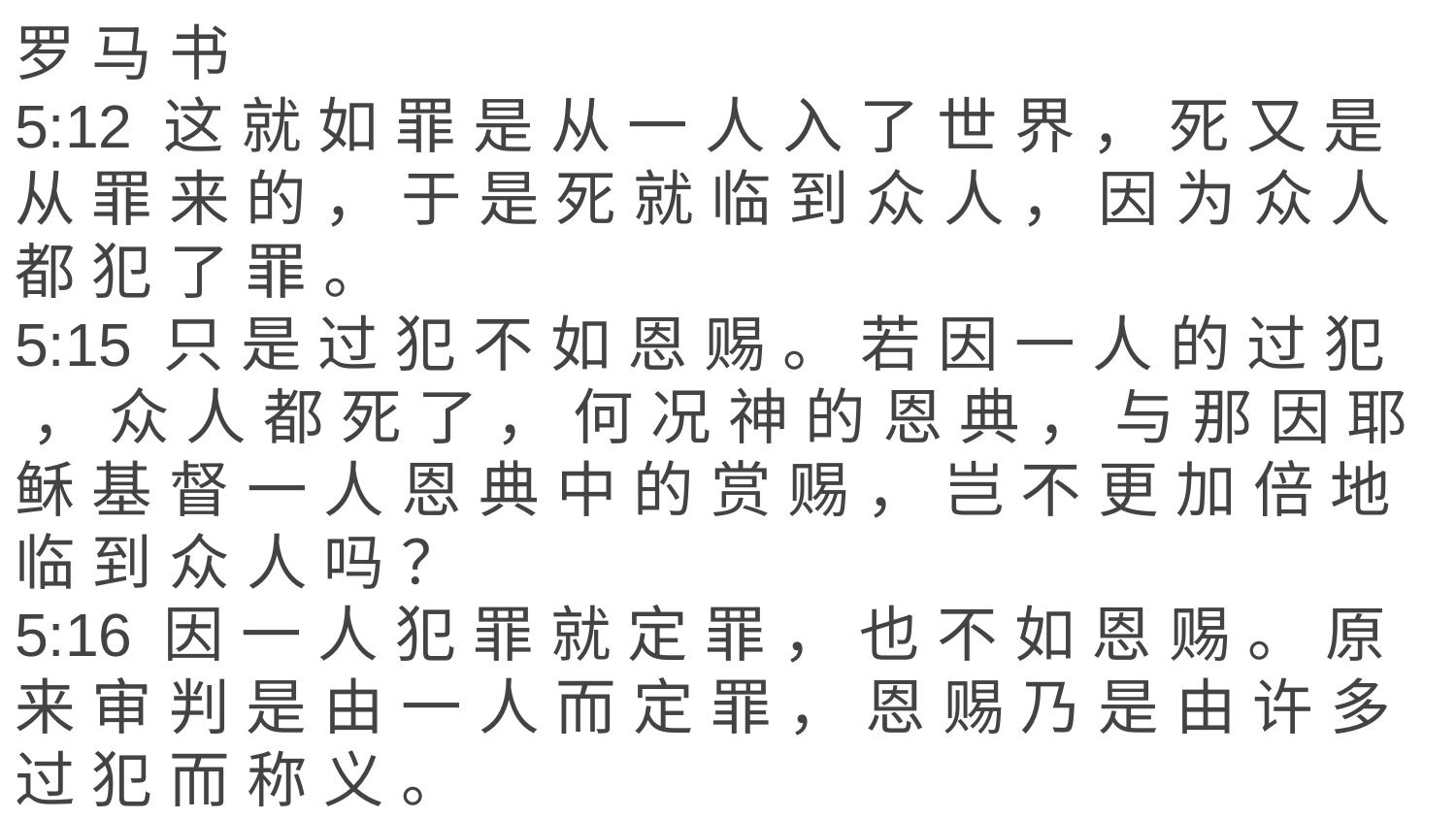

罗 马 书
5:12 这 就 如 罪 是 从 一 人 入 了 世 界 ， 死 又 是 从 罪 来 的 ， 于 是 死 就 临 到 众 人 ， 因 为 众 人 都 犯 了 罪 。
5:15 只 是 过 犯 不 如 恩 赐 。 若 因 一 人 的 过 犯 ， 众 人 都 死 了 ， 何 况 神 的 恩 典 ， 与 那 因 耶 稣 基 督 一 人 恩 典 中 的 赏 赐 ， 岂 不 更 加 倍 地 临 到 众 人 吗 ？
5:16 因 一 人 犯 罪 就 定 罪 ， 也 不 如 恩 赐 。 原 来 审 判 是 由 一 人 而 定 罪 ， 恩 赐 乃 是 由 许 多 过 犯 而 称 义 。